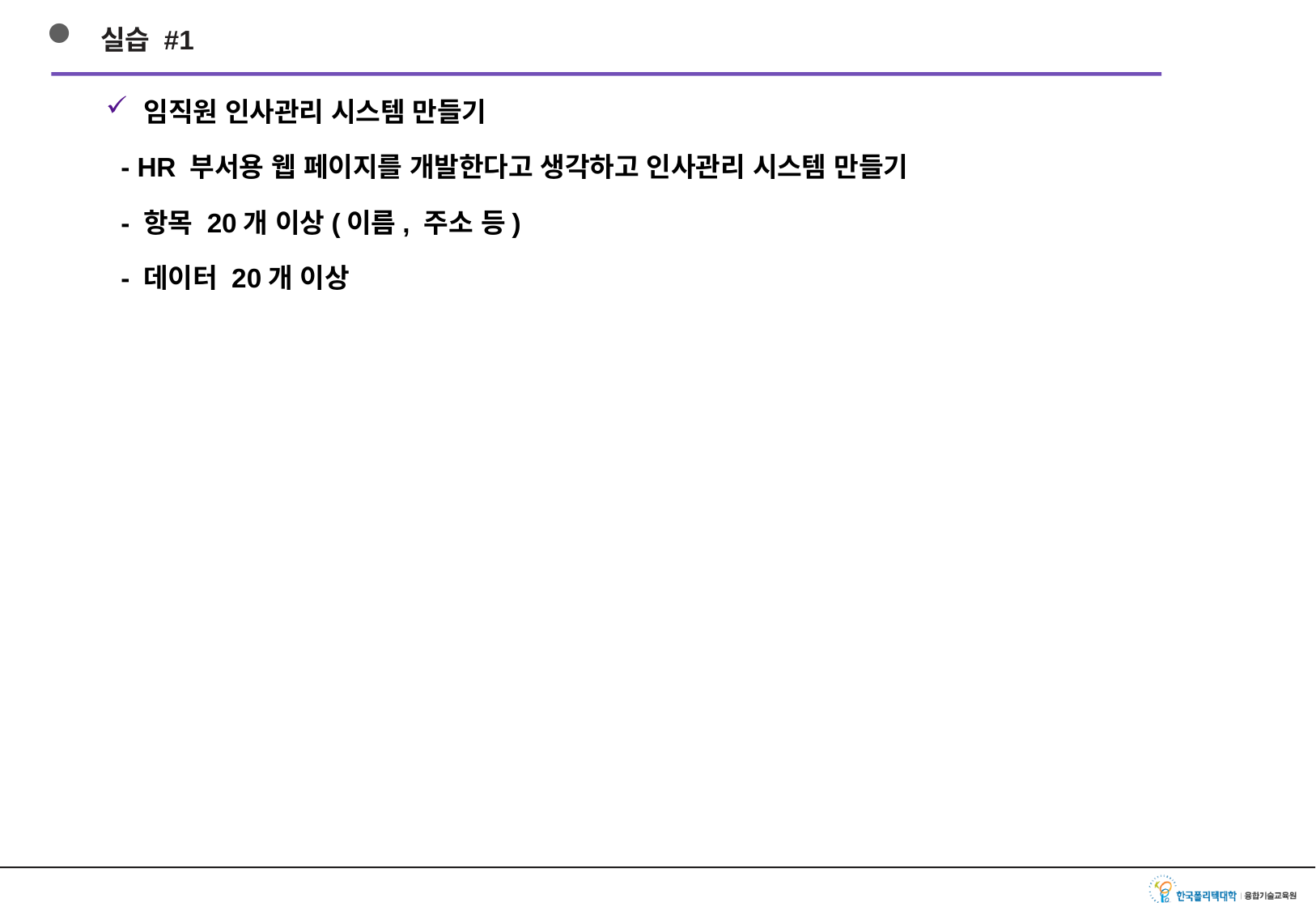

실습 #1
임직원 인사관리 시스템 만들기
  - HR 부서용 웹 페이지를 개발한다고 생각하고 인사관리 시스템 만들기
  - 항목 20개 이상(이름, 주소 등)
  - 데이터 20개 이상